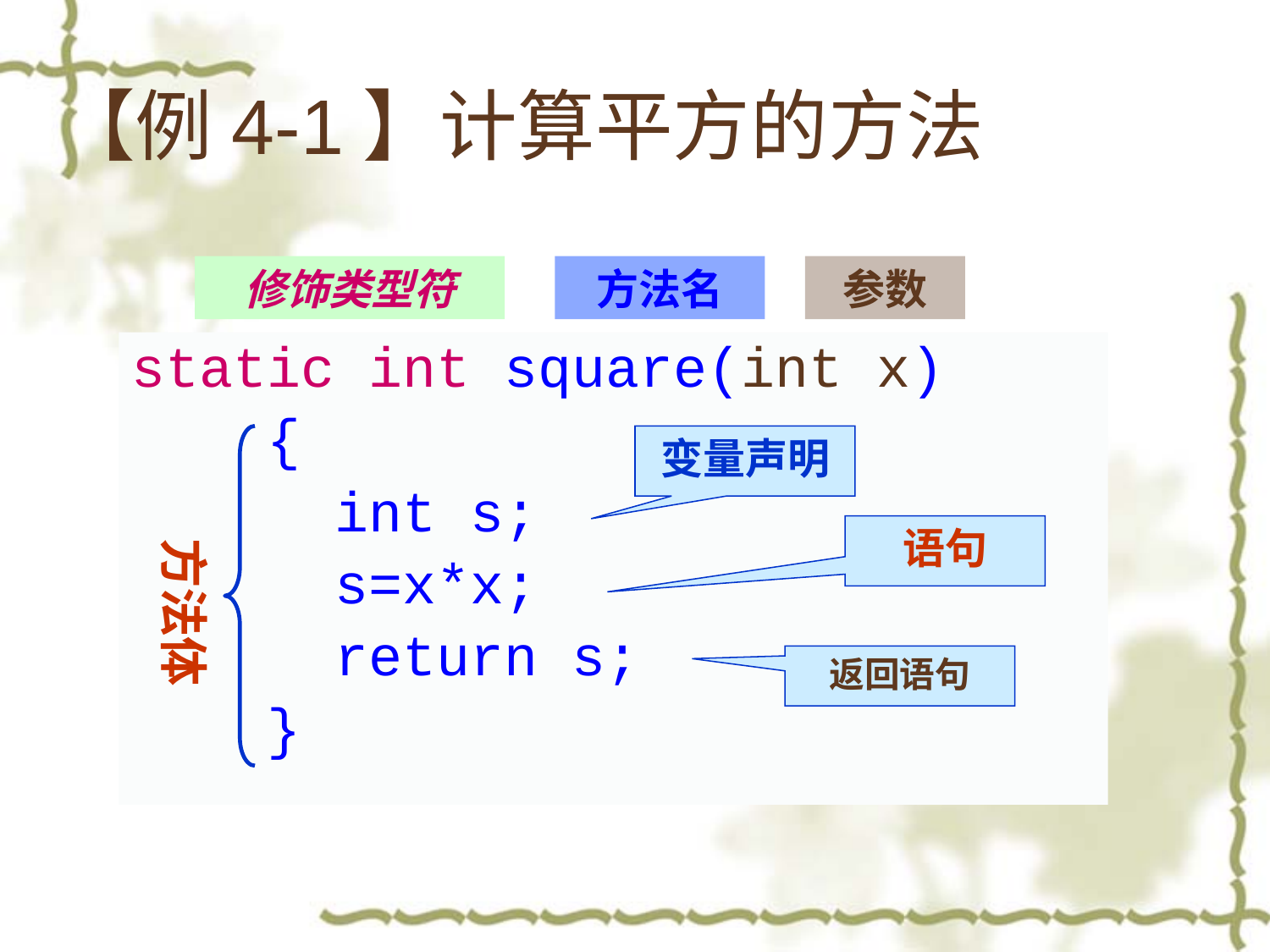

# 【例4-1】计算平方的方法
修饰类型符
方法名
参数
static int square(int x)
    {
      int s;
      s=x*x;
      return s;
    }

方法体
变量声明
语句
返回语句